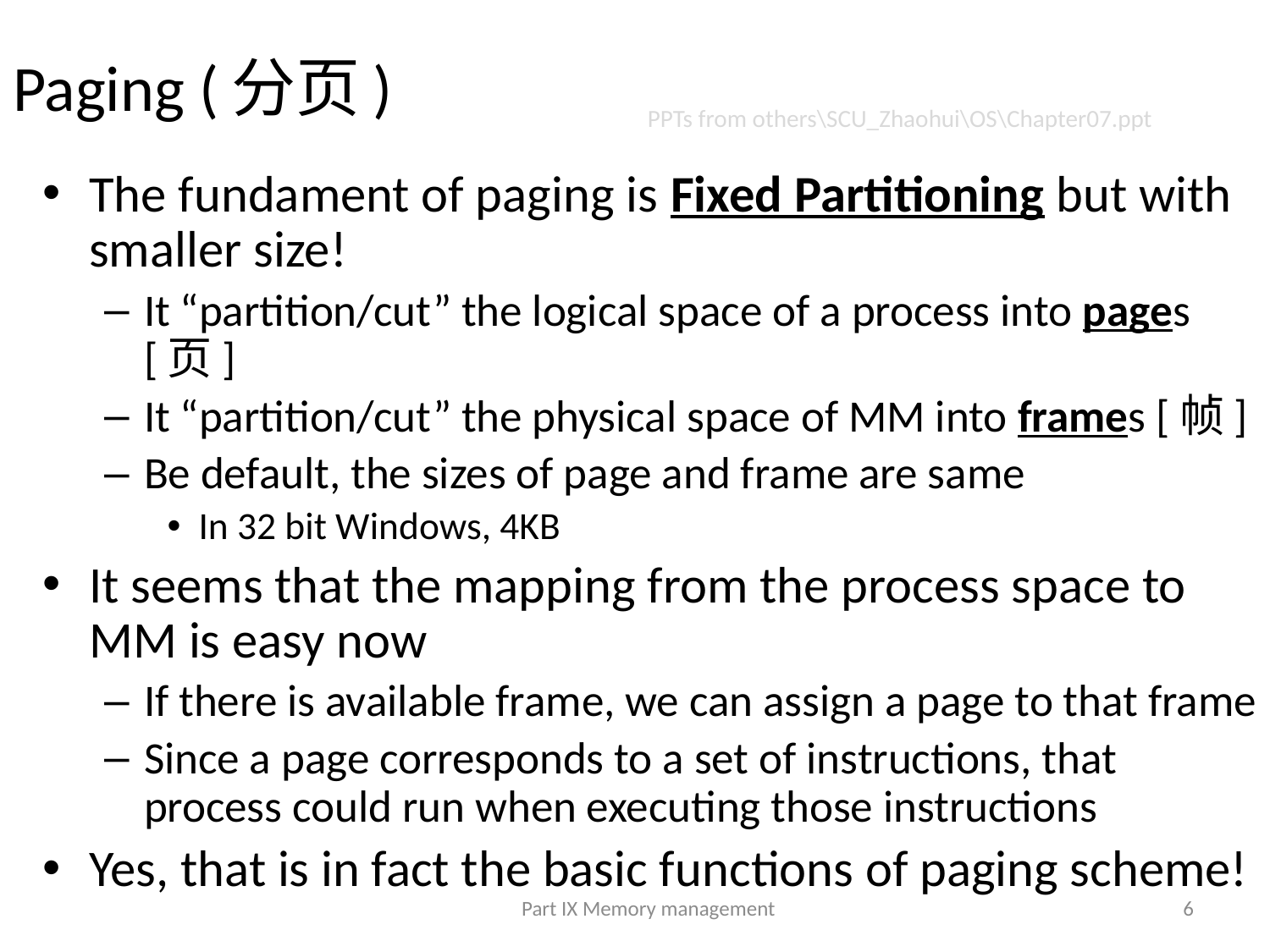

# Paging (分页)
PPTs from others\SCU_Zhaohui\OS\Chapter07.ppt
The fundament of paging is Fixed Partitioning but with smaller size!
It “partition/cut” the logical space of a process into pages [页]
It “partition/cut” the physical space of MM into frames [帧]
Be default, the sizes of page and frame are same
In 32 bit Windows, 4KB
It seems that the mapping from the process space to MM is easy now
If there is available frame, we can assign a page to that frame
Since a page corresponds to a set of instructions, that process could run when executing those instructions
Yes, that is in fact the basic functions of paging scheme!
Part IX Memory management
6